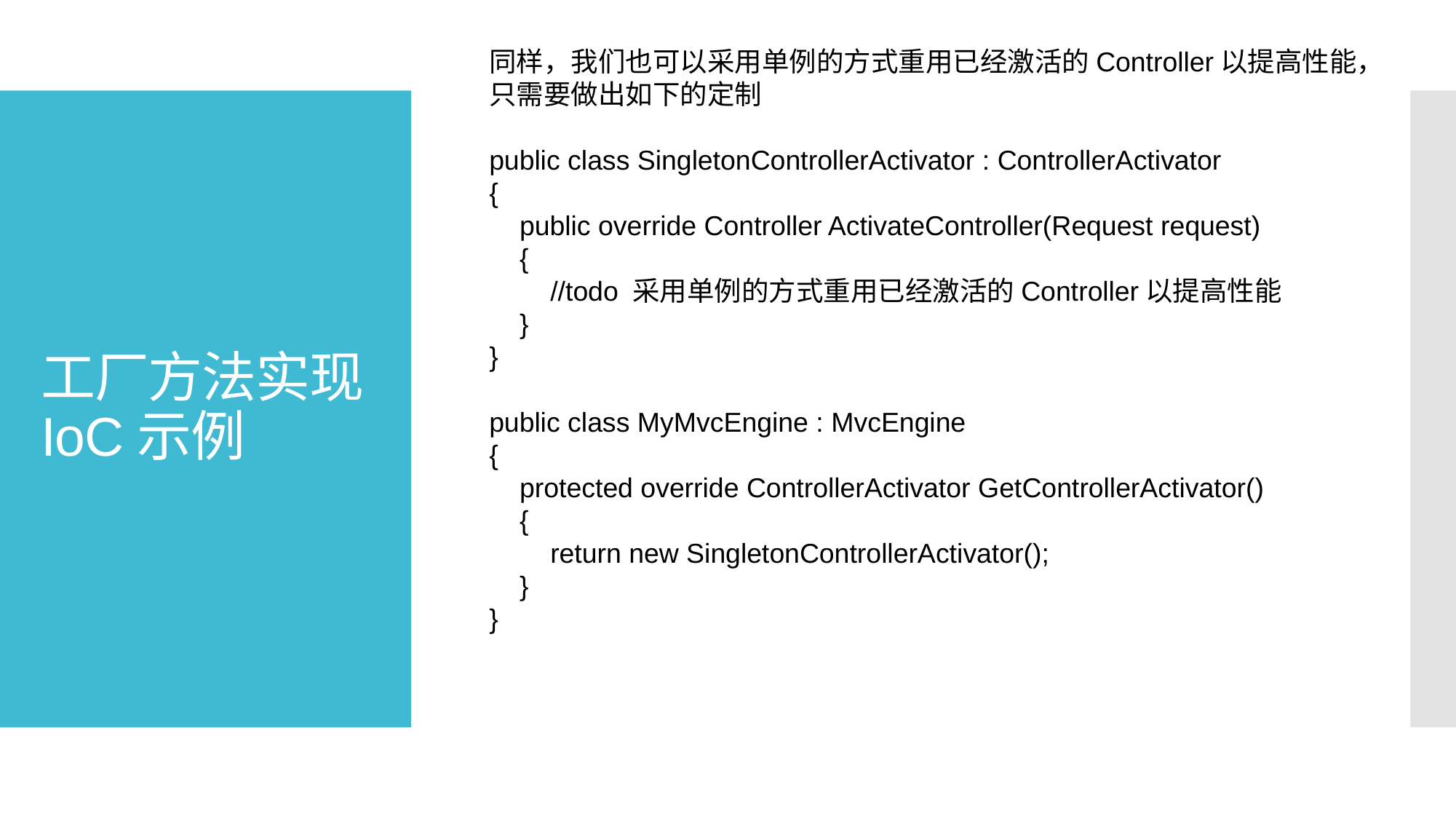

同样，我们也可以采用单例的方式重用已经激活的Controller以提高性能，只需要做出如下的定制

public class SingletonControllerActivator : ControllerActivator
{
    public override Controller ActivateController(Request request)
    {
        //todo 采用单例的方式重用已经激活的Controller以提高性能
    }
}

public class MyMvcEngine : MvcEngine
{
    protected override ControllerActivator GetControllerActivator()
    {
        return new SingletonControllerActivator();
    }
}
# 工厂方法实现IoC示例